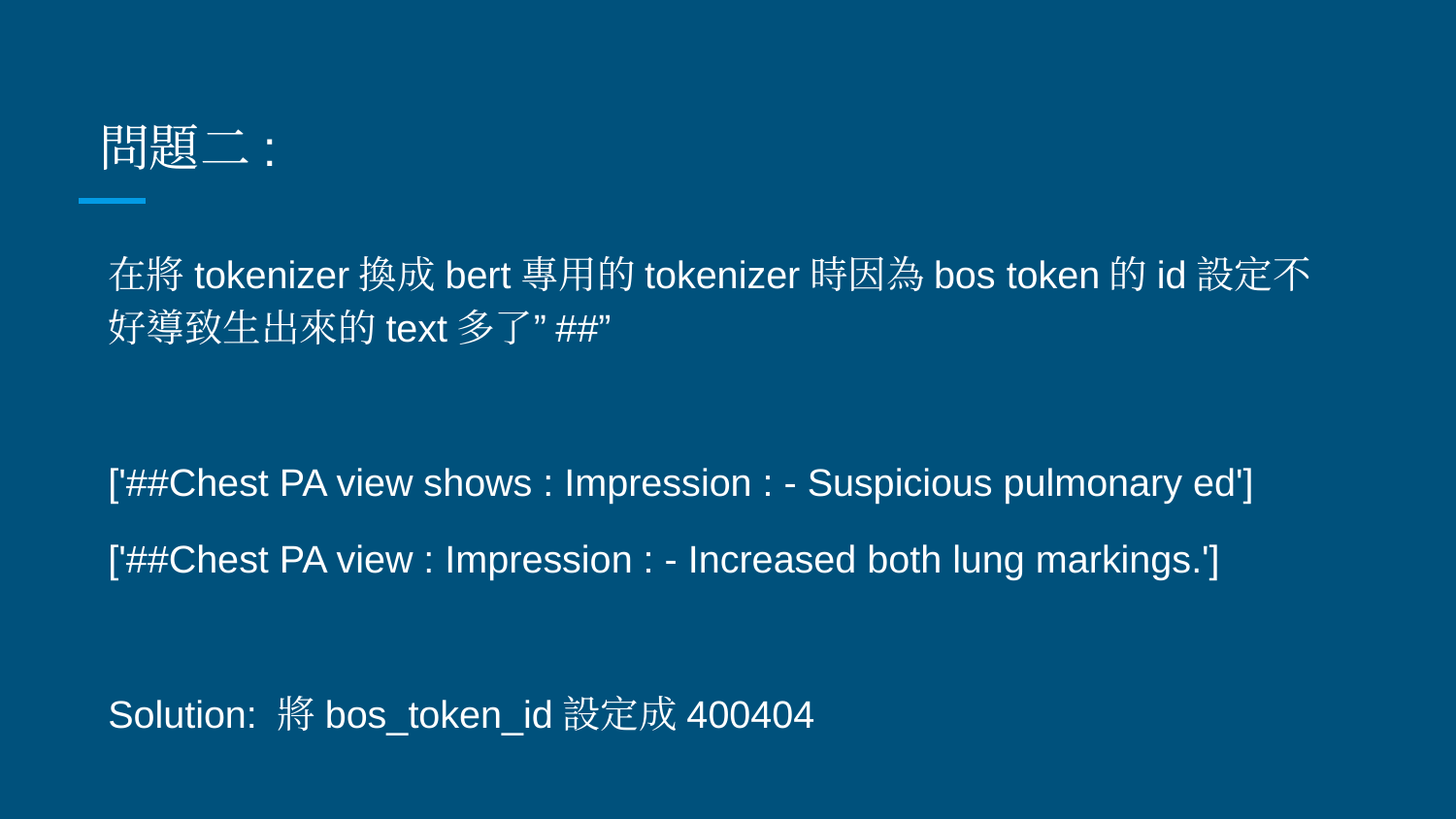

問題二:
在將tokenizer換成bert專用的tokenizer時因為bos token的id設定不好導致生出來的text多了”##”

['##Chest PA view shows : Impression : - Suspicious pulmonary ed']
['##Chest PA view : Impression : - Increased both lung markings.']

Solution: 將bos_token_id設定成400404